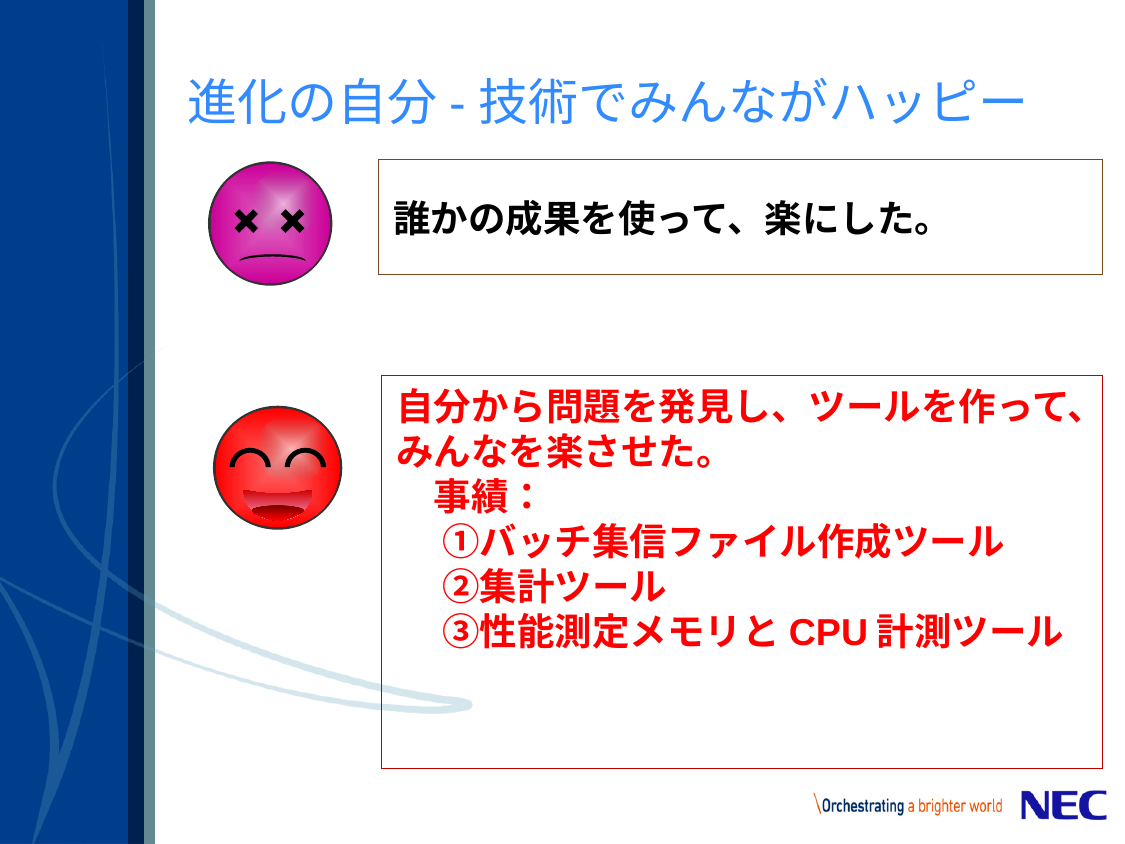

# 進化の自分-技術でみんながハッピー
誰かの成果を使って、楽にした。

自分から問題を発見し、ツールを作って、みんなを楽させた。
　事績：
　 ①バッチ集信ファイル作成ツール
　 ②集計ツール
　 ③性能測定メモリとCPU計測ツール